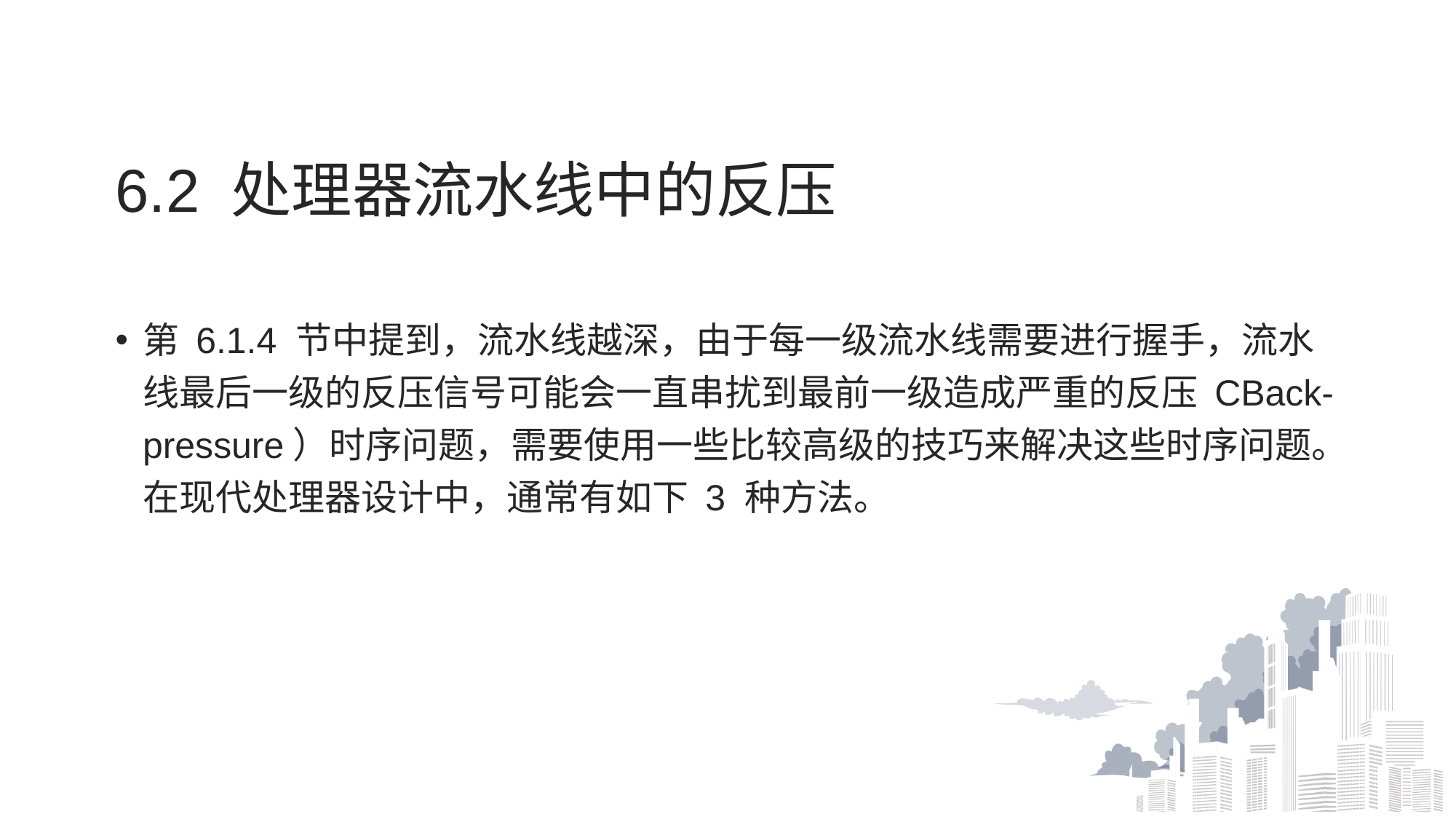

# 6.2 处理器流水线中的反压
第 6.1.4 节中提到，流水线越深，由于每一级流水线需要进行握手，流水线最后一级的反压信号可能会一直串扰到最前一级造成严重的反压 CBack-pressure）时序问题，需要使用一些比较高级的技巧来解决这些时序问题。在现代处理器设计中，通常有如下 3 种方法。